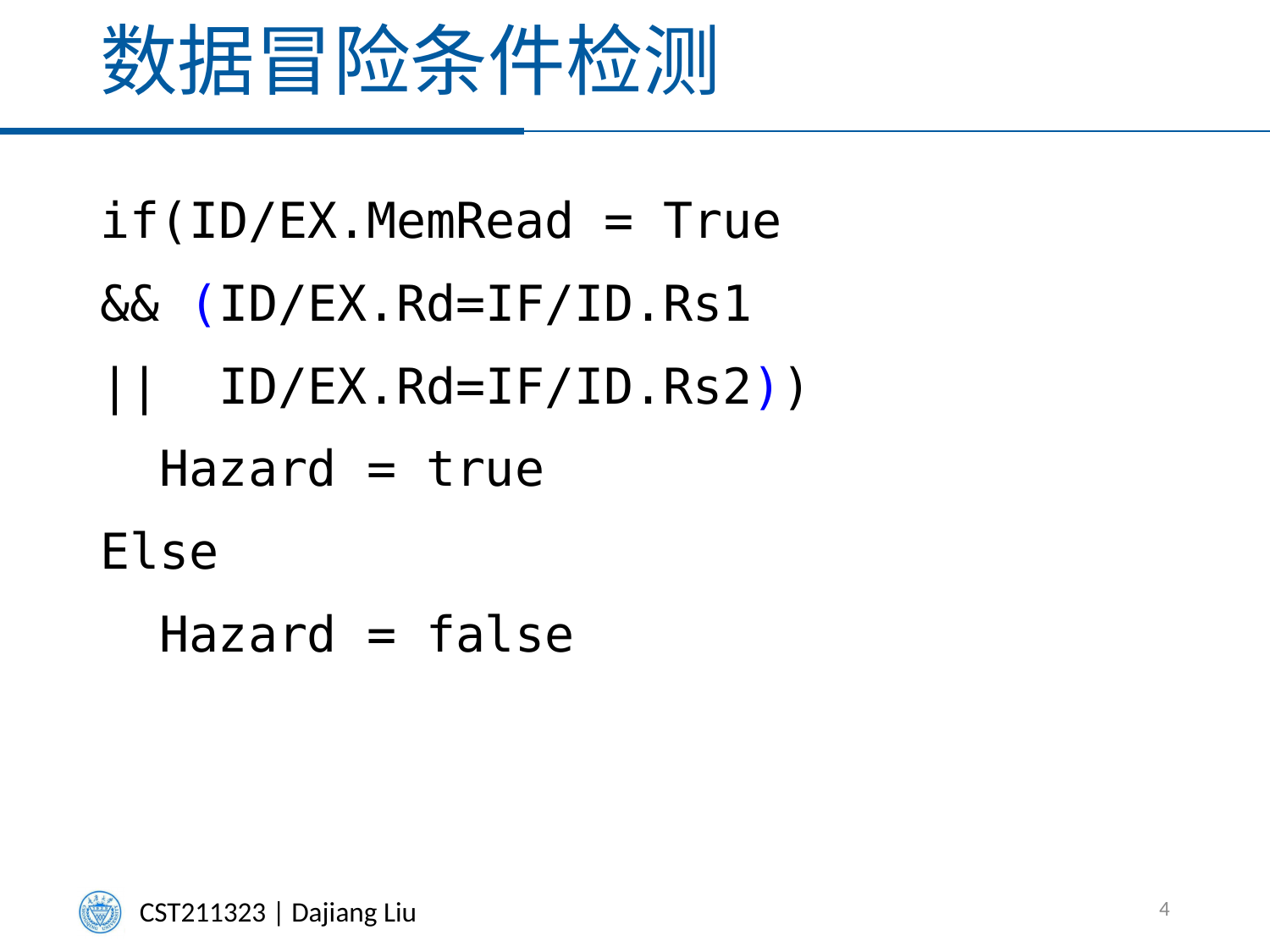

# 数据冒险条件检测
if(ID/EX.MemRead = True
&& (ID/EX.Rd=IF/ID.Rs1
||  ID/EX.Rd=IF/ID.Rs2))
  Hazard = true
Else
  Hazard = false

4